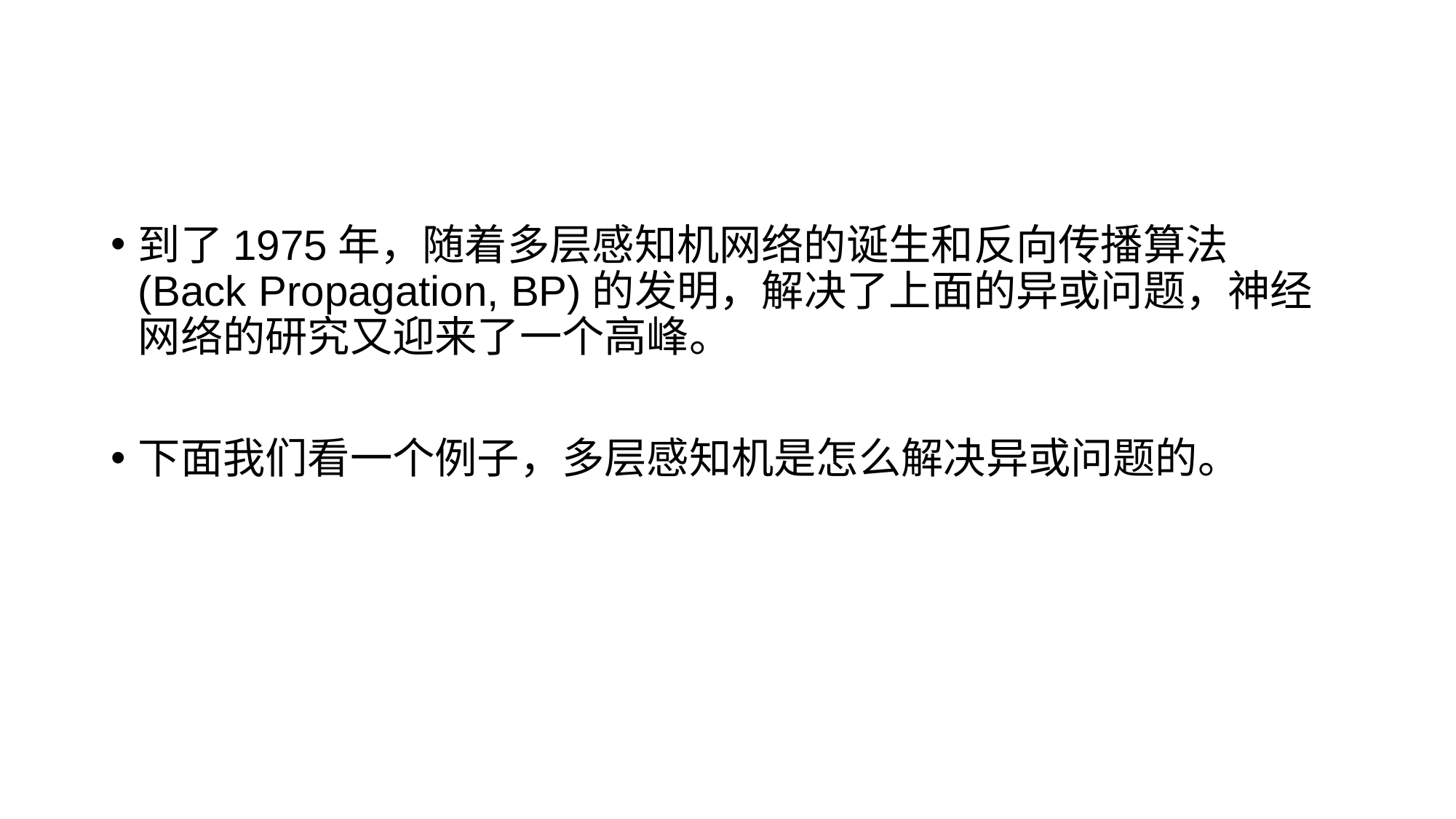

#
到了1975年，随着多层感知机网络的诞生和反向传播算法(Back Propagation, BP)的发明，解决了上面的异或问题，神经网络的研究又迎来了一个高峰。

下面我们看一个例子，多层感知机是怎么解决异或问题的。